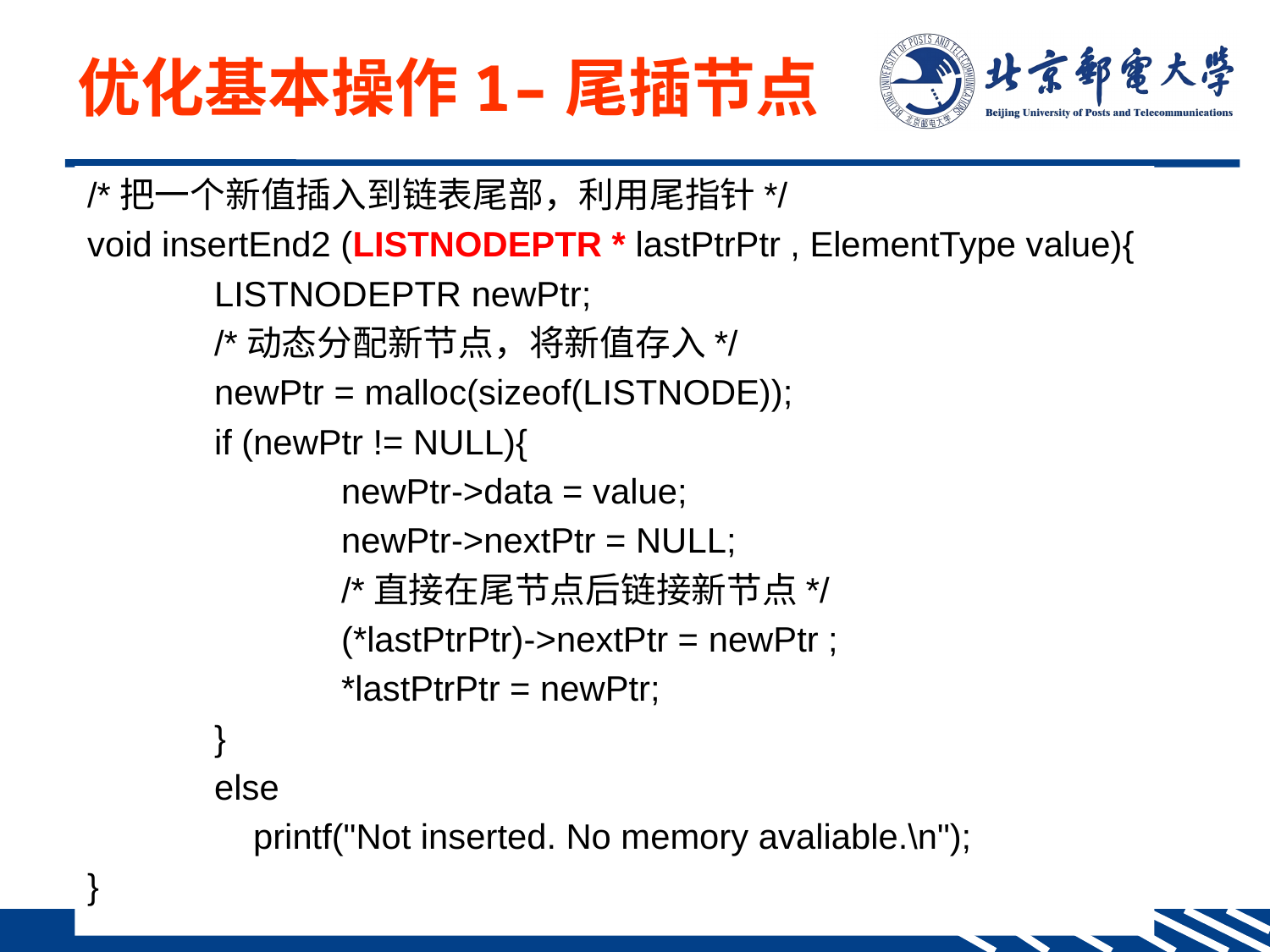

优化基本操作1–尾插节点
/*把一个新值插入到链表尾部，利用尾指针*/
void insertEnd2 (LISTNODEPTR * lastPtrPtr , ElementType value){
	LISTNODEPTR newPtr;
	/*动态分配新节点，将新值存入*/
	newPtr = malloc(sizeof(LISTNODE));
	if (newPtr != NULL){
		newPtr->data = value;
		newPtr->nextPtr = NULL;
		/*直接在尾节点后链接新节点*/
		(*lastPtrPtr)->nextPtr = newPtr ;
		*lastPtrPtr = newPtr;
	}
	else
	    printf("Not inserted. No memory avaliable.\n");
}